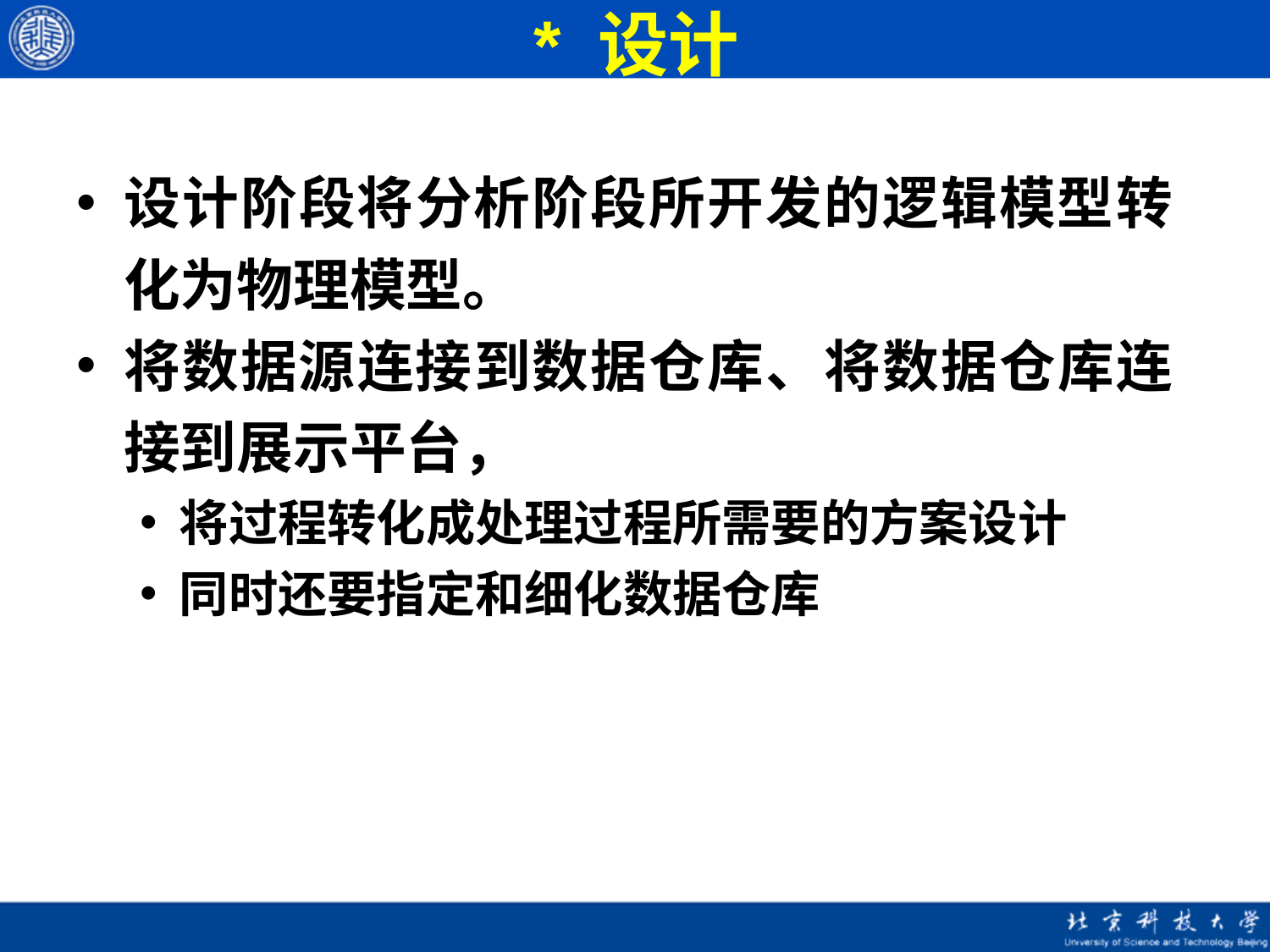

# * 设计
设计阶段将分析阶段所开发的逻辑模型转化为物理模型。
将数据源连接到数据仓库、将数据仓库连接到展示平台，
将过程转化成处理过程所需要的方案设计
同时还要指定和细化数据仓库